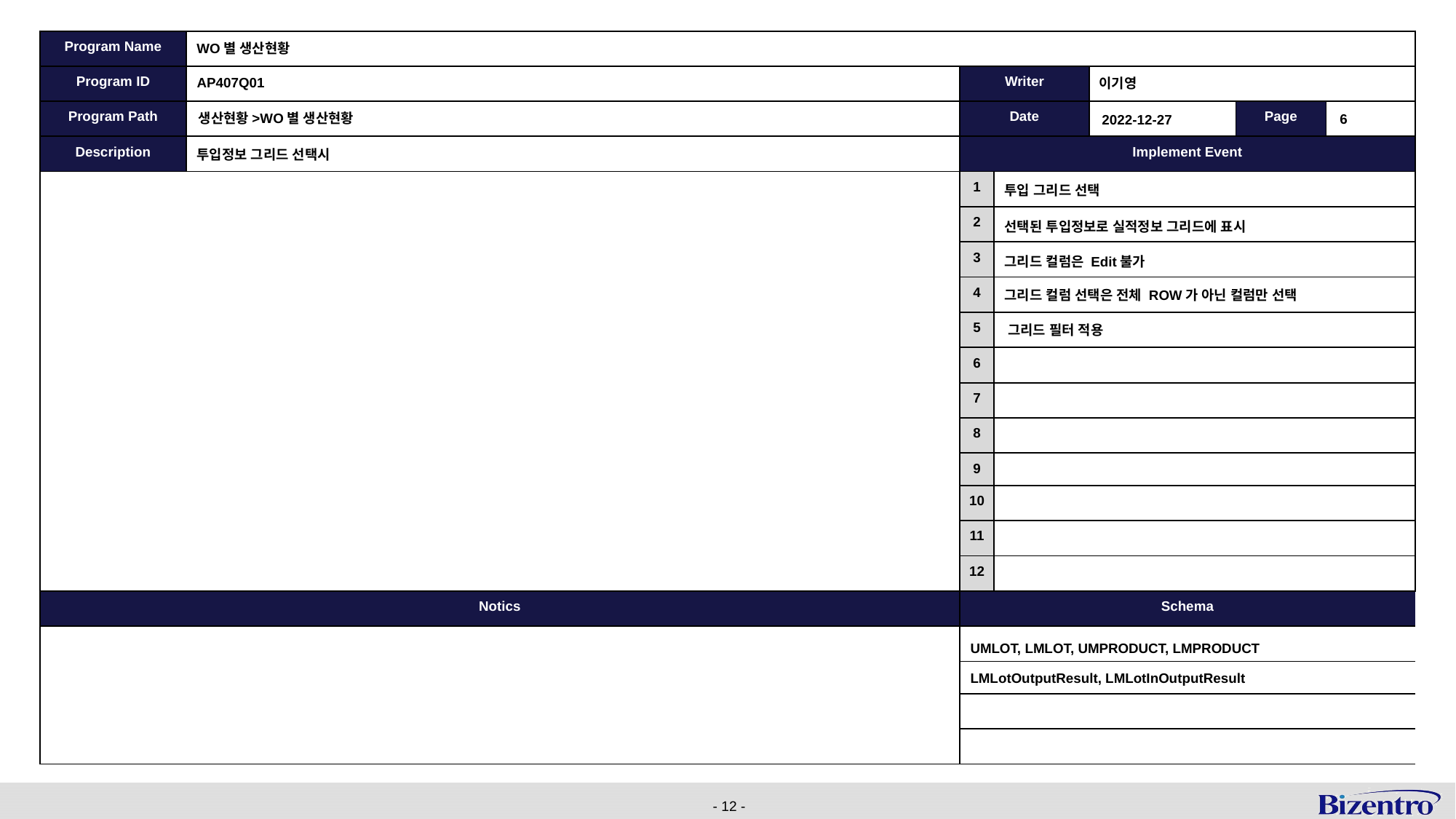

WO별 생산현황
AP407Q01
이기영
생산현황>WO별 생산현황
6
2022-12-27
투입정보 그리드 선택시
투입 그리드 선택
선택된 투입정보로 실적정보 그리드에 표시
그리드 컬럼은 Edit불가
그리드 컬럼 선택은 전체 ROW가 아닌 컬럼만 선택
그리드 필터 적용
UMLOT, LMLOT, UMPRODUCT, LMPRODUCT
LMLotOutputResult, LMLotInOutputResult